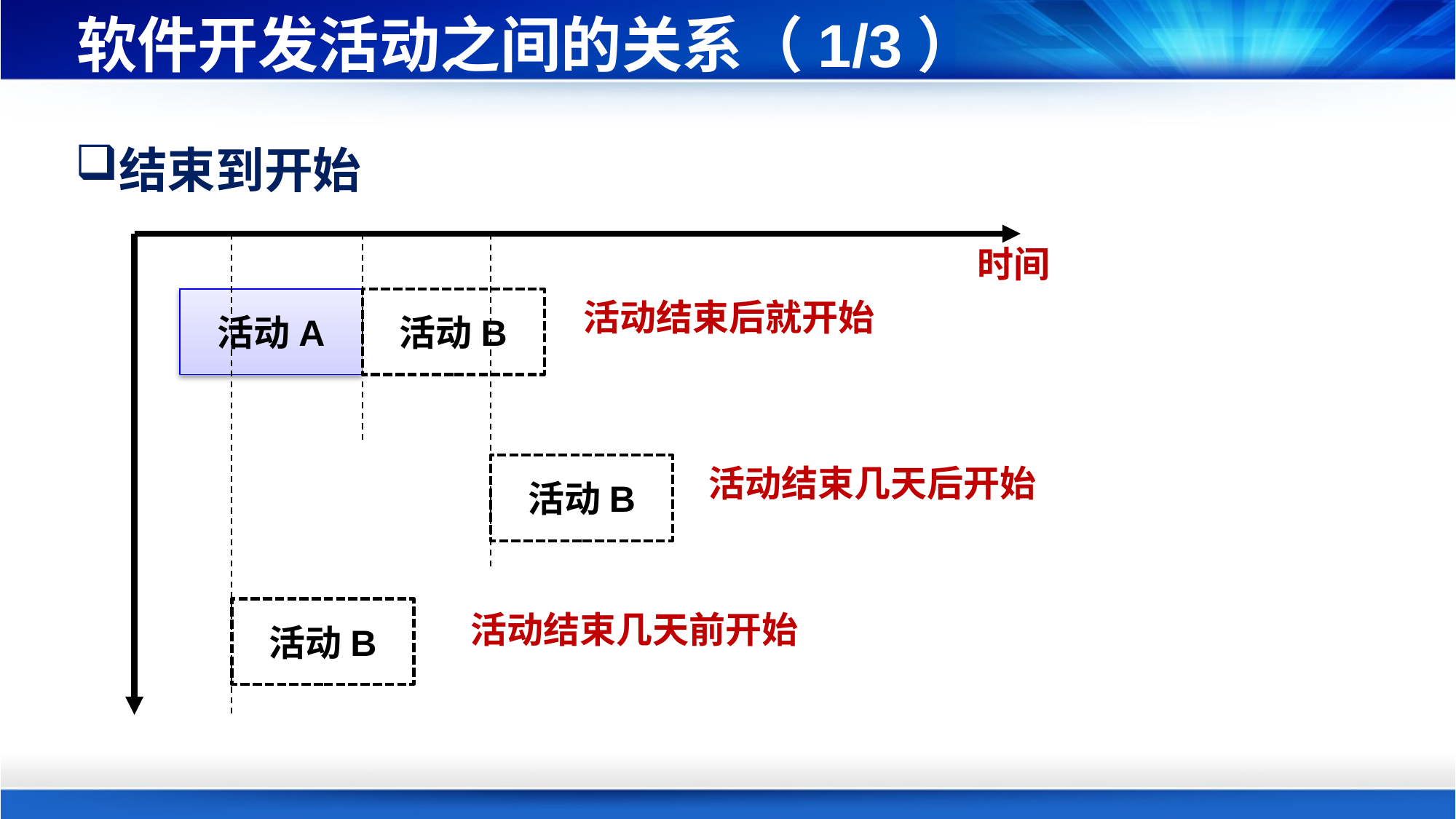

# 软件开发活动之间的关系（1/3）
结束到开始

时间
活动A
活动B
活动结束后就开始
活动B
活动结束几天后开始
活动B
活动结束几天前开始